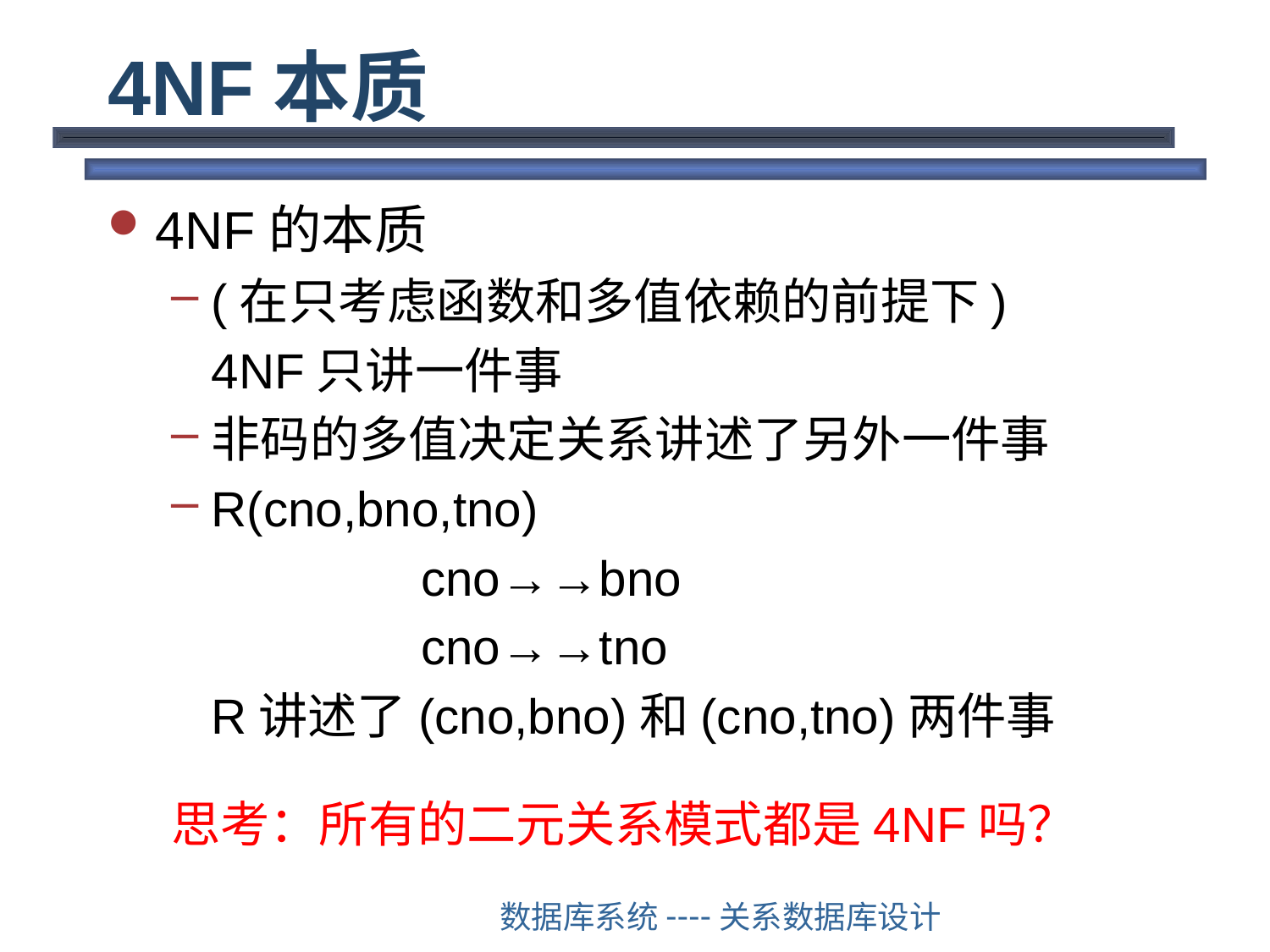

# 4NF本质
4NF的本质
(在只考虑函数和多值依赖的前提下)
	4NF只讲一件事
非码的多值决定关系讲述了另外一件事
R(cno,bno,tno)
		      cno→→bno
		      cno→→tno
	R讲述了(cno,bno)和(cno,tno)两件事
思考：所有的二元关系模式都是4NF吗？
数据库系统----关系数据库设计